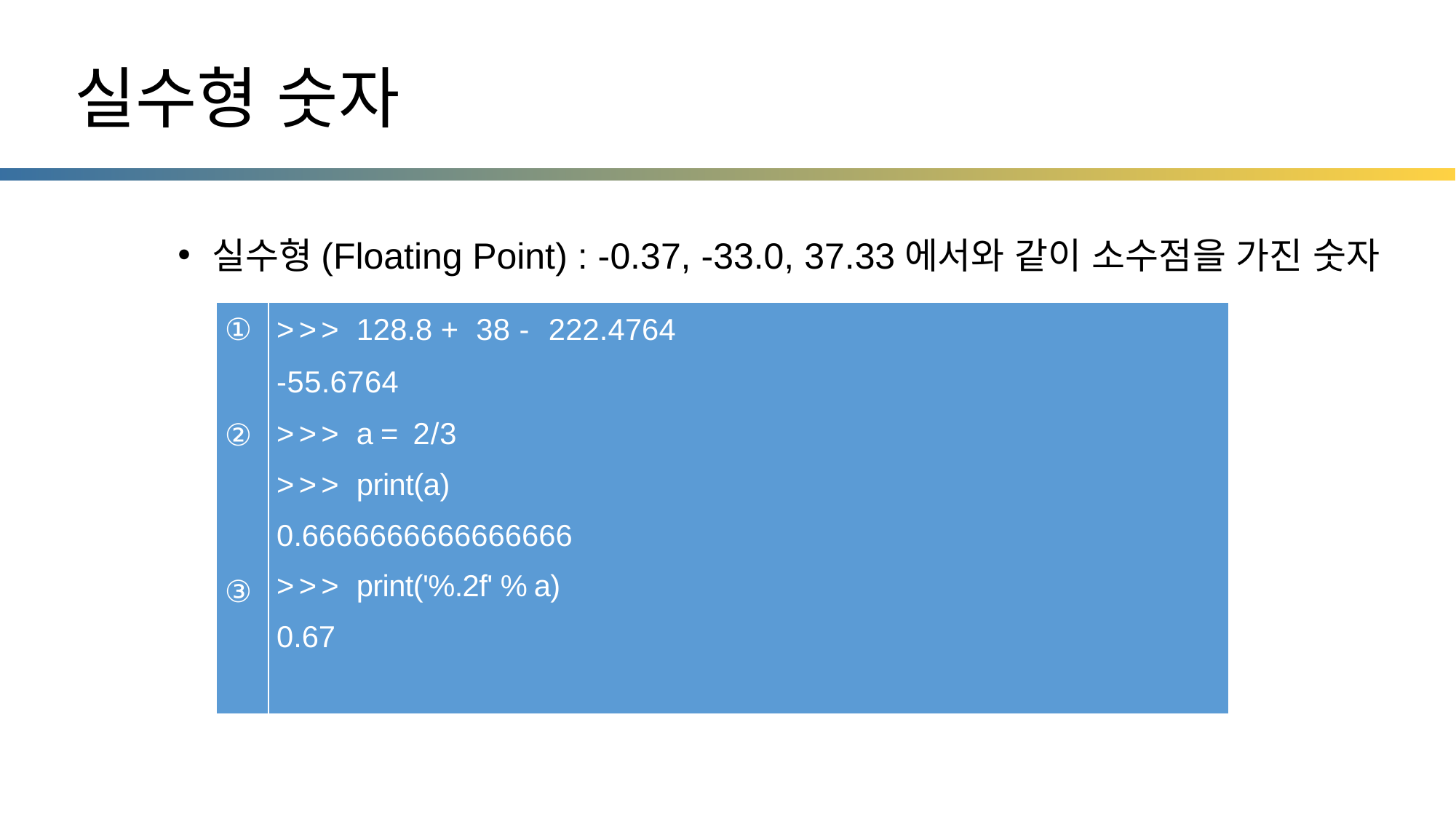

# 실수형 숫자
실수형(Floating Point) : -0.37, -33.0, 37.33에서와 같이 소수점을 가진 숫자
| ① ② ③ | >>> 128.8 + 38 - 222.4764 -55.6764 >>> a = 2/3 >>> print(a) 0.6666666666666666 >>> print('%.2f' % a) 0.67 |
| --- | --- |